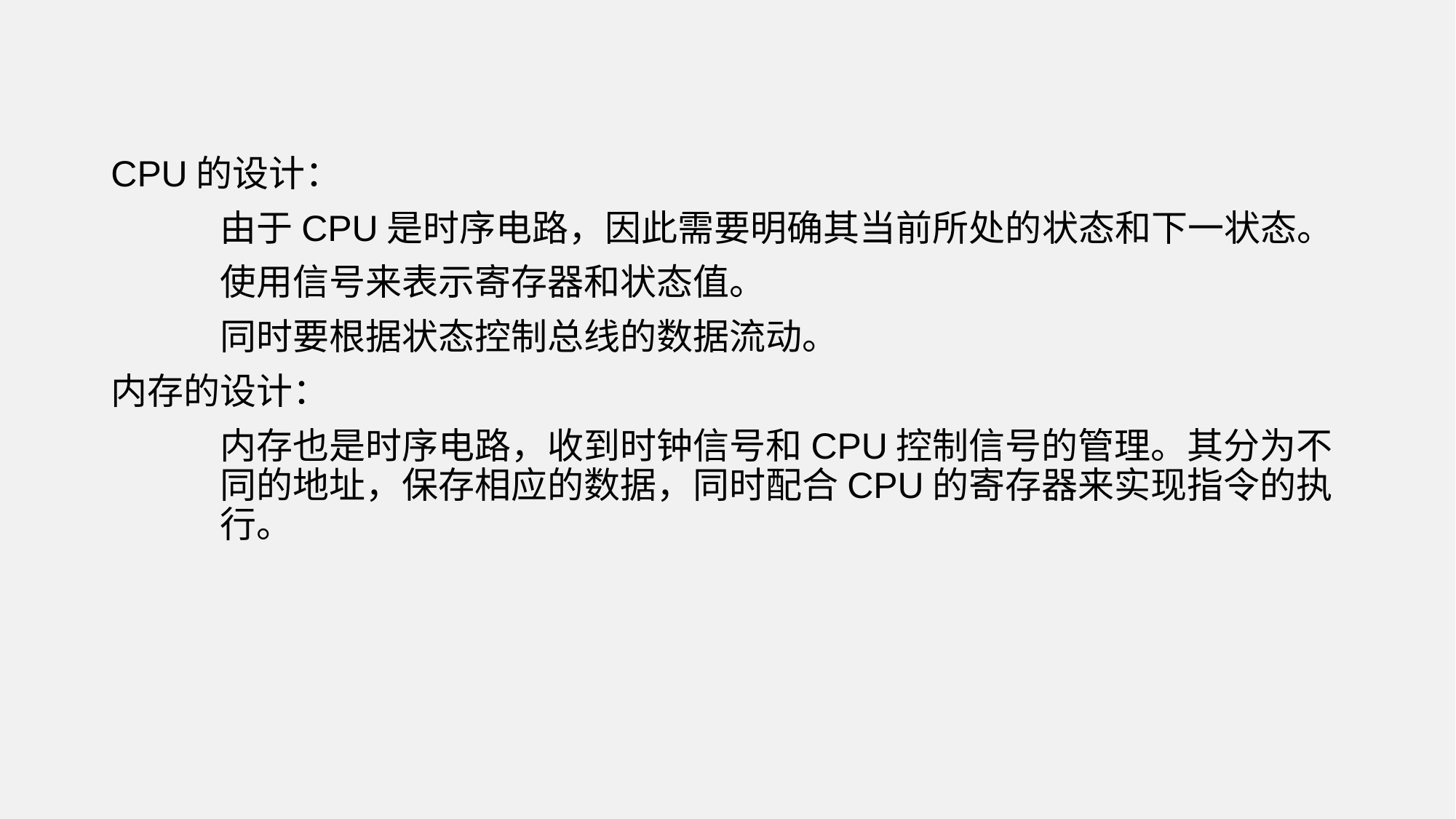

CPU的设计：
	由于CPU是时序电路，因此需要明确其当前所处的状态和下一状态。
	使用信号来表示寄存器和状态值。
	同时要根据状态控制总线的数据流动。
内存的设计：
	内存也是时序电路，收到时钟信号和CPU控制信号的管理。其分为不	同的地址，保存相应的数据，同时配合CPU的寄存器来实现指令的执	行。